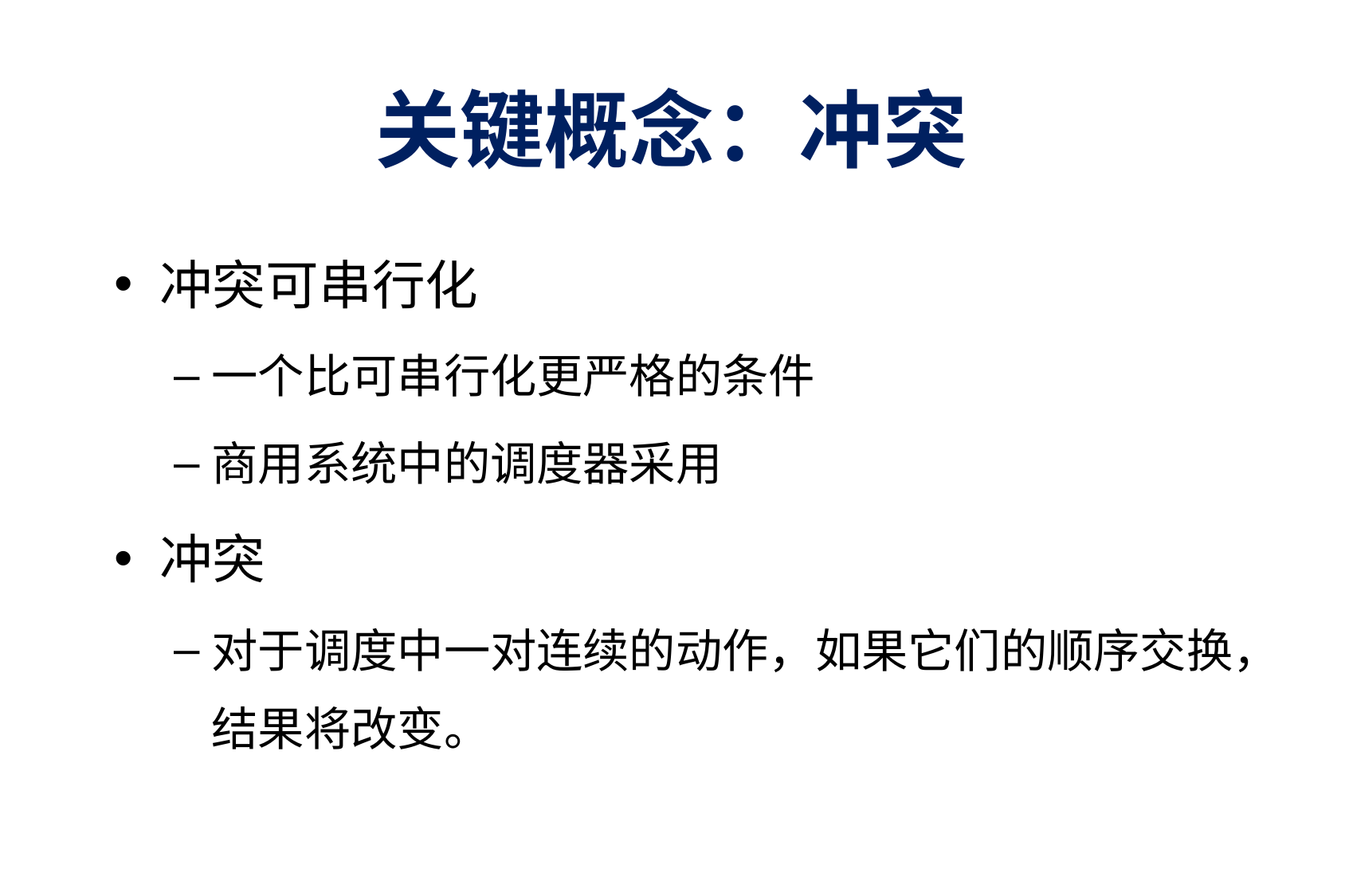

# 关键概念：冲突
冲突可串行化
一个比可串行化更严格的条件
商用系统中的调度器采用
冲突
对于调度中一对连续的动作，如果它们的顺序交换，结果将改变。